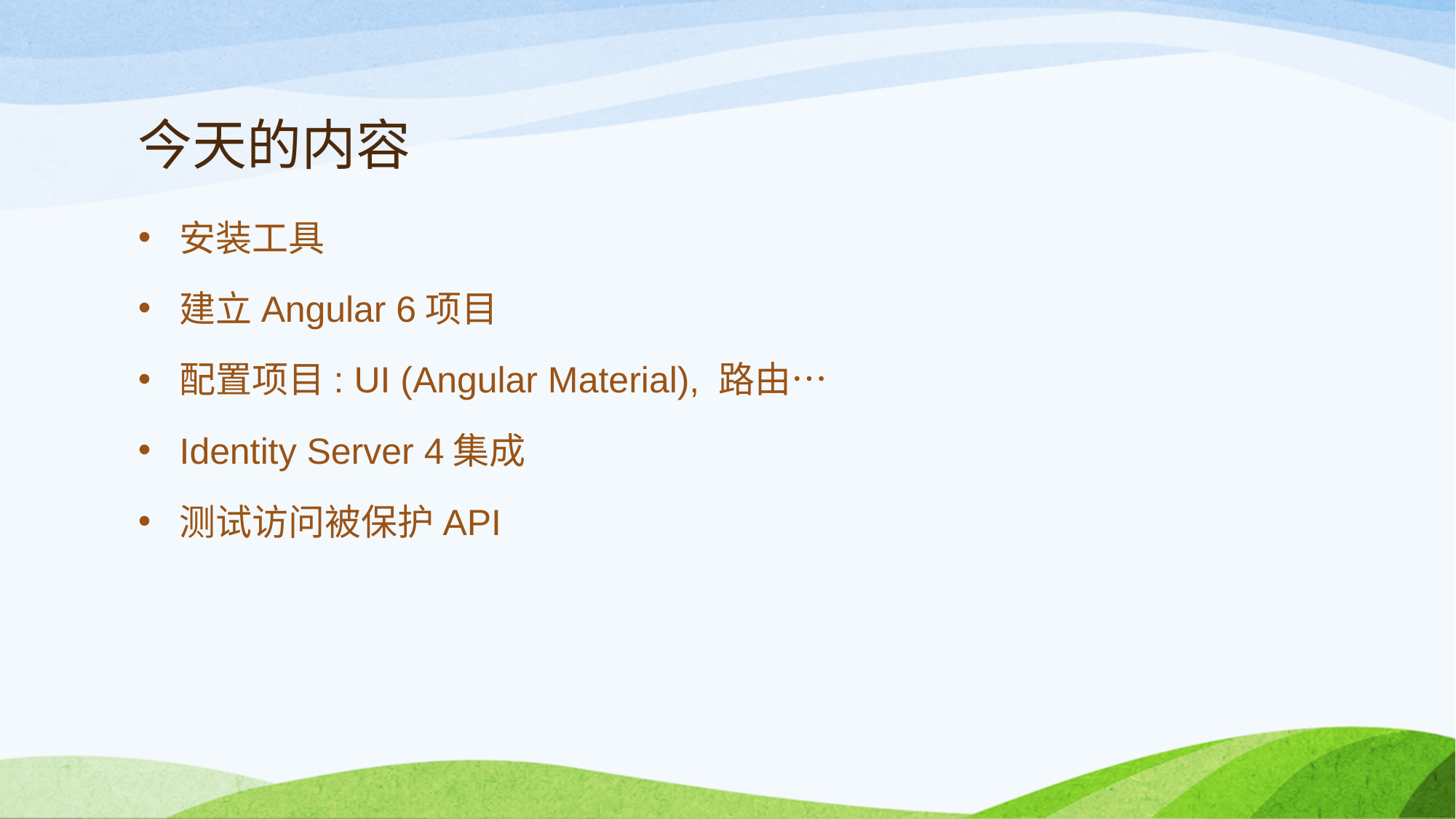

# 今天的内容
安装工具
建立Angular 6项目
配置项目: UI (Angular Material), 路由…
Identity Server 4集成
测试访问被保护API